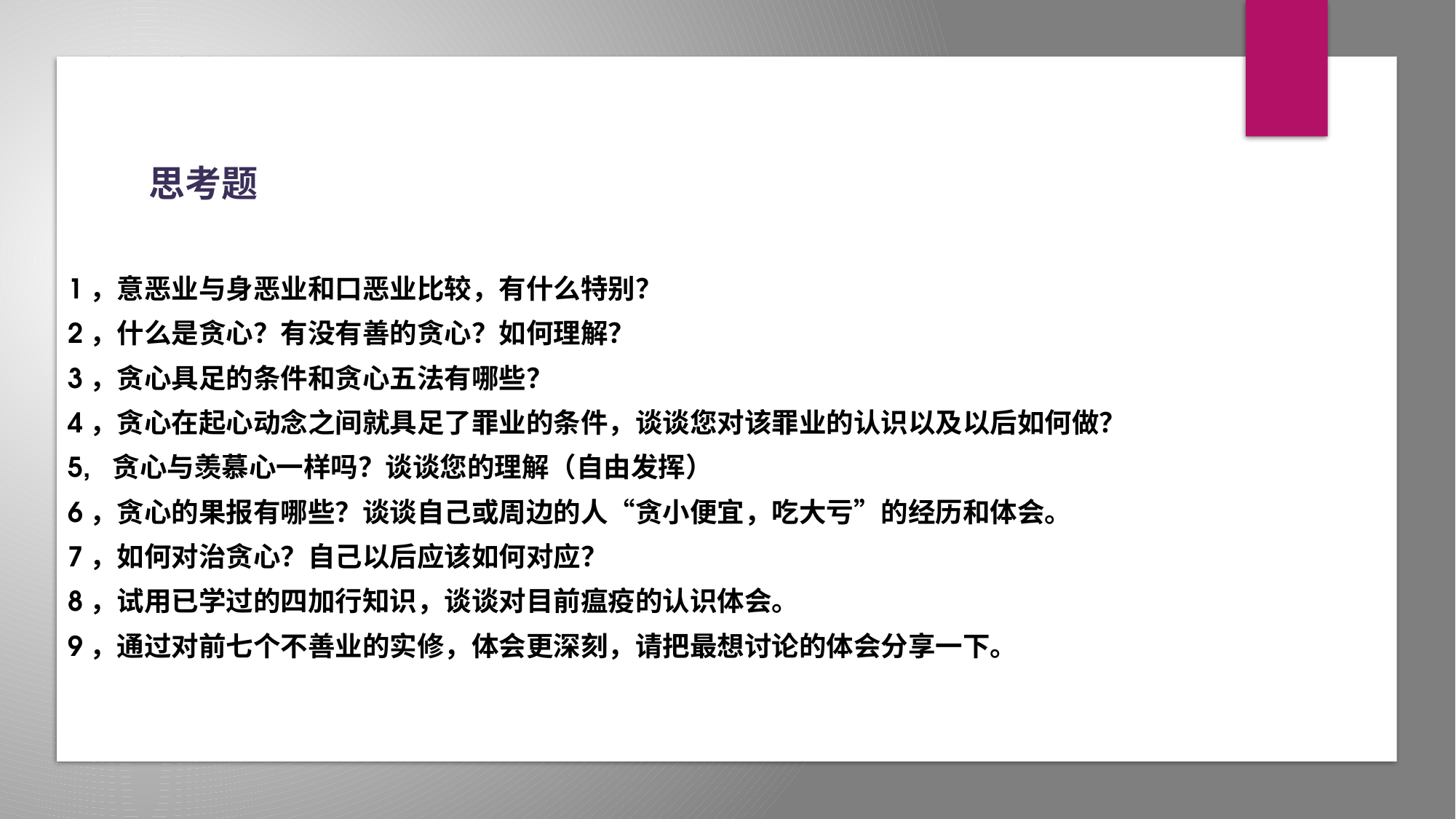

# 思考题
1，意恶业与身恶业和口恶业比较，有什么特别？
2，什么是贪心？有没有善的贪心？如何理解？
3，贪心具足的条件和贪心五法有哪些？
4，贪心在起心动念之间就具足了罪业的条件，谈谈您对该罪业的认识以及以后如何做？
5,  贪心与羡慕心一样吗？谈谈您的理解（自由发挥）
6，贪心的果报有哪些？谈谈自己或周边的人“贪小便宜，吃大亏”的经历和体会。
7，如何对治贪心？自己以后应该如何对应？
8，试用已学过的四加行知识，谈谈对目前瘟疫的认识体会。
9，通过对前七个不善业的实修，体会更深刻，请把最想讨论的体会分享一下。